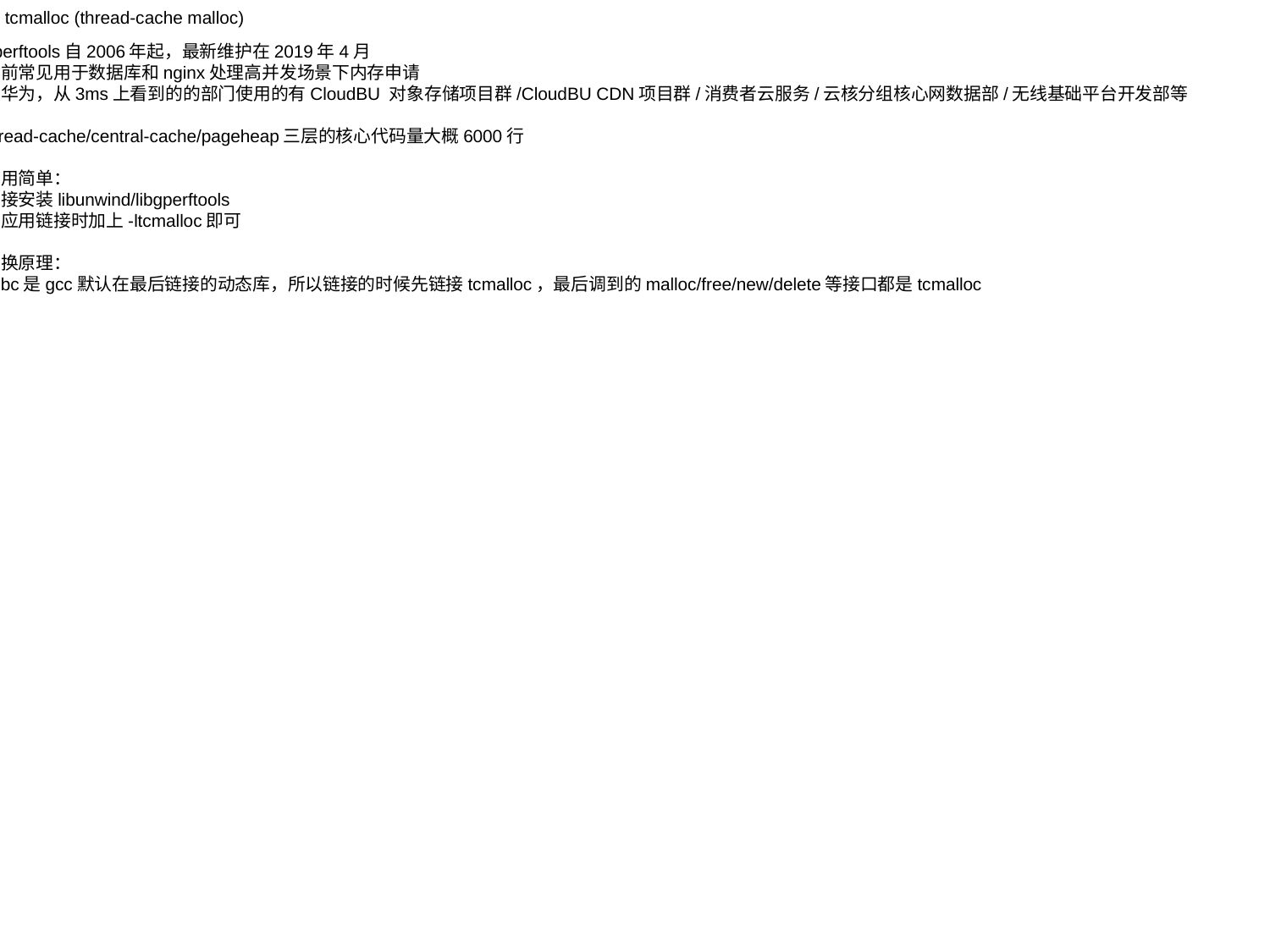

tcmalloc (thread-cache malloc)
gperftools自2006年起，最新维护在2019年4月
目前常见用于数据库和nginx处理高并发场景下内存申请
在华为，从3ms上看到的的部门使用的有CloudBU 对象存储项目群/CloudBU CDN项目群/消费者云服务/云核分组核心网数据部/无线基础平台开发部等

thread-cache/central-cache/pageheap三层的核心代码量大概6000行

使用简单：
直接安装libunwind/libgperftools
在应用链接时加上-ltcmalloc即可

替换原理：
glibc是gcc默认在最后链接的动态库，所以链接的时候先链接tcmalloc，最后调到的malloc/free/new/delete等接口都是tcmalloc